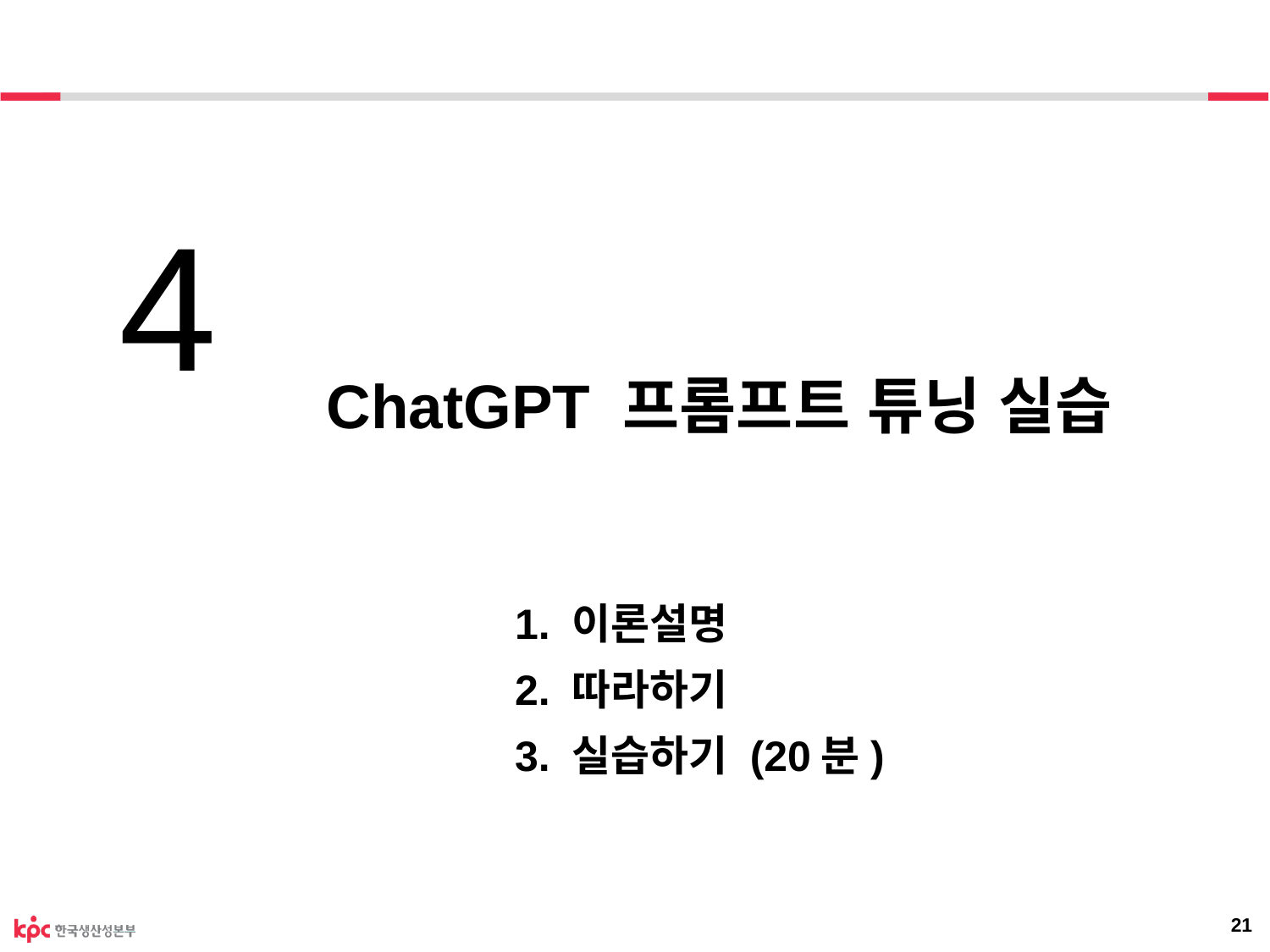

4
ChatGPT 프롬프트 튜닝 실습
    1. 이론설명
    2. 따라하기
    3. 실습하기 (20분)